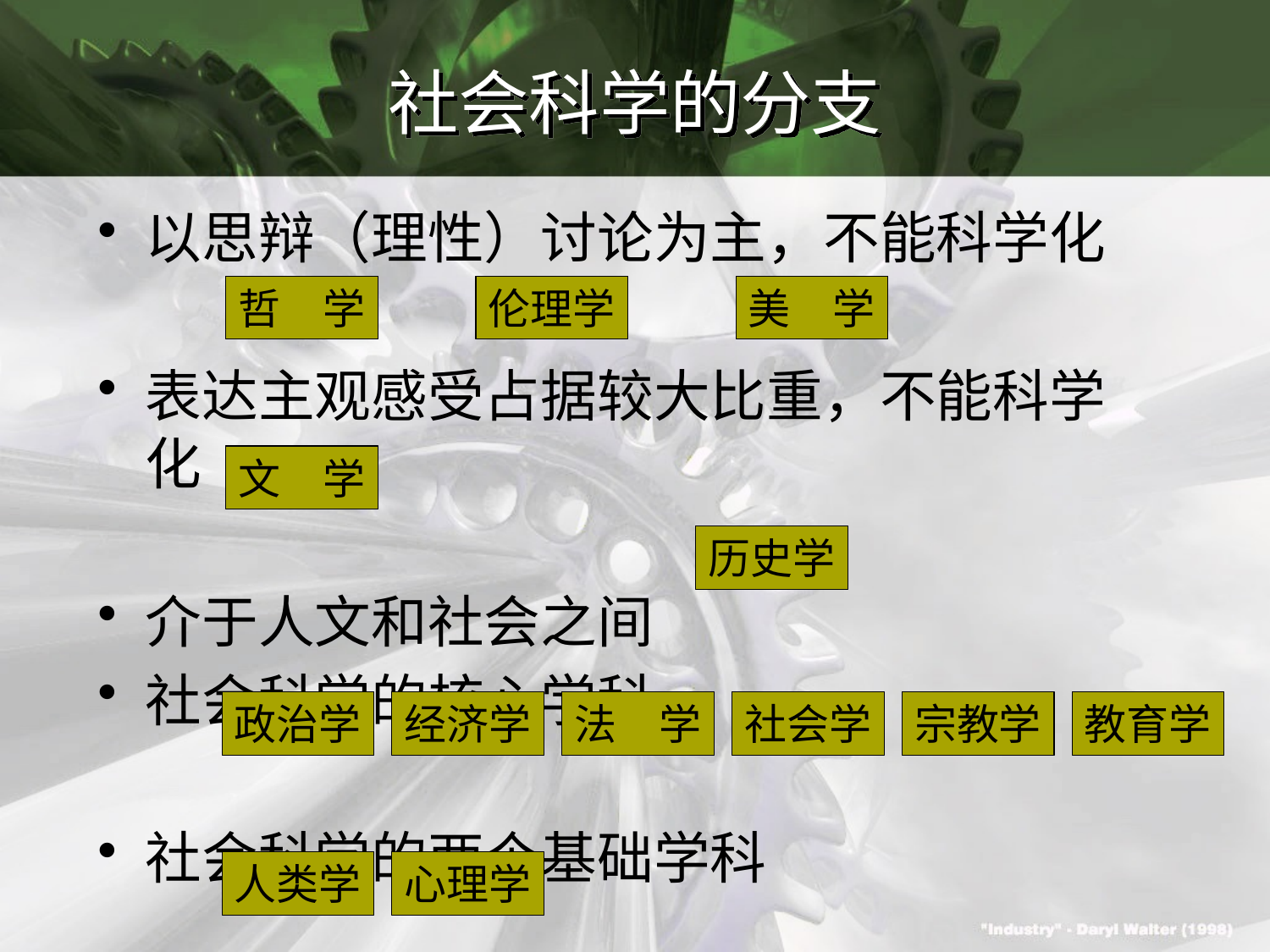

# 社会科学的分支
以思辩（理性）讨论为主，不能科学化

表达主观感受占据较大比重，不能科学化

介于人文和社会之间
社会科学的核心学科

社会科学的两个基础学科
哲　学
伦理学
美　学
文　学
历史学
政治学
经济学
法　学
社会学
宗教学
教育学
人类学
心理学